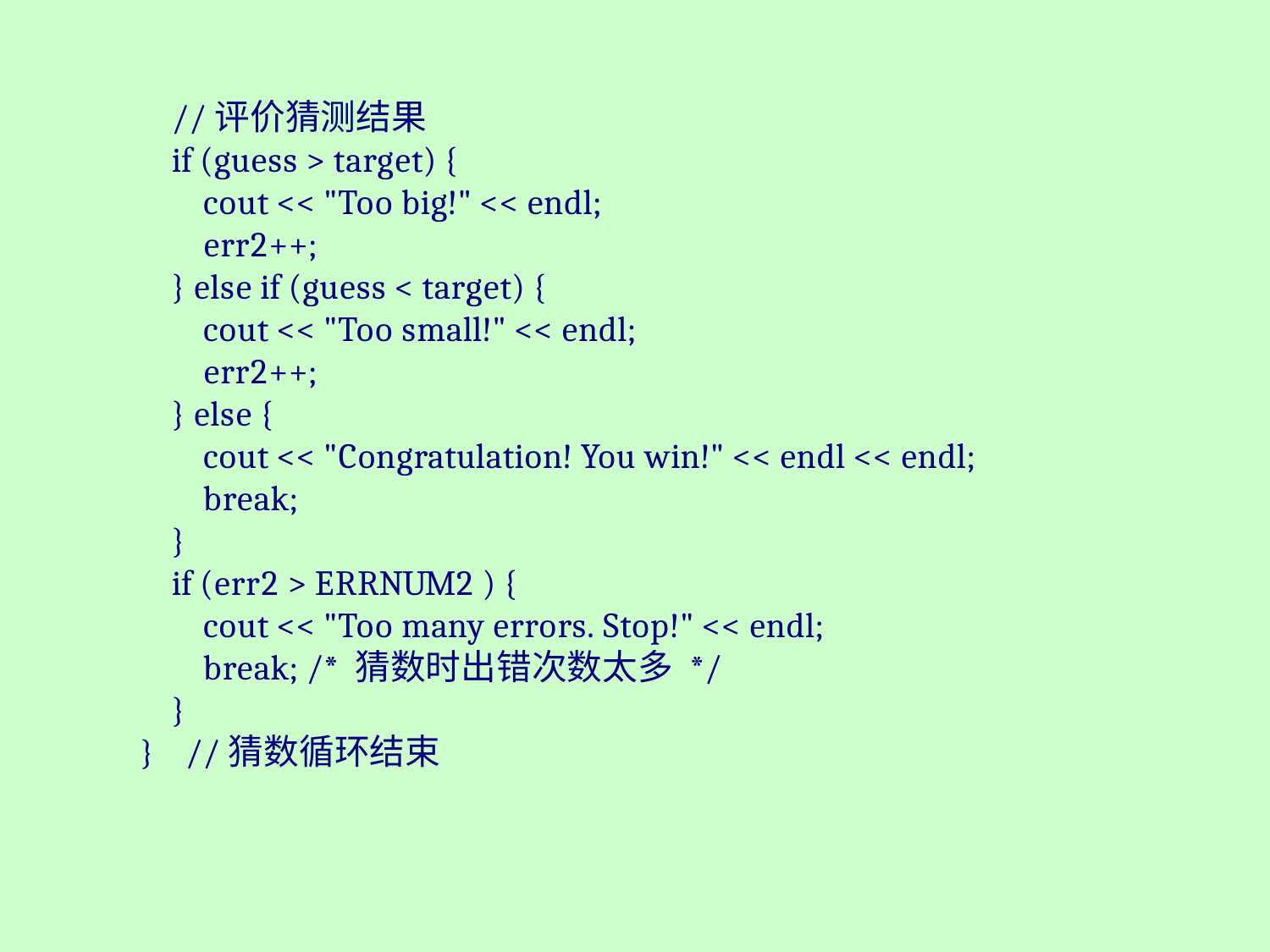

//评价猜测结果
            if (guess > target) {
                cout << "Too big!" << endl;
                err2++;
            } else if (guess < target) {
                cout << "Too small!" << endl;
                err2++;
            } else {
                cout << "Congratulation! You win!" << endl << endl;
                break;
            }
            if (err2 > ERRNUM2 ) {
                cout << "Too many errors. Stop!" << endl;
                break; /* 猜数时出错次数太多 */
            }
        }    //猜数循环结束
99